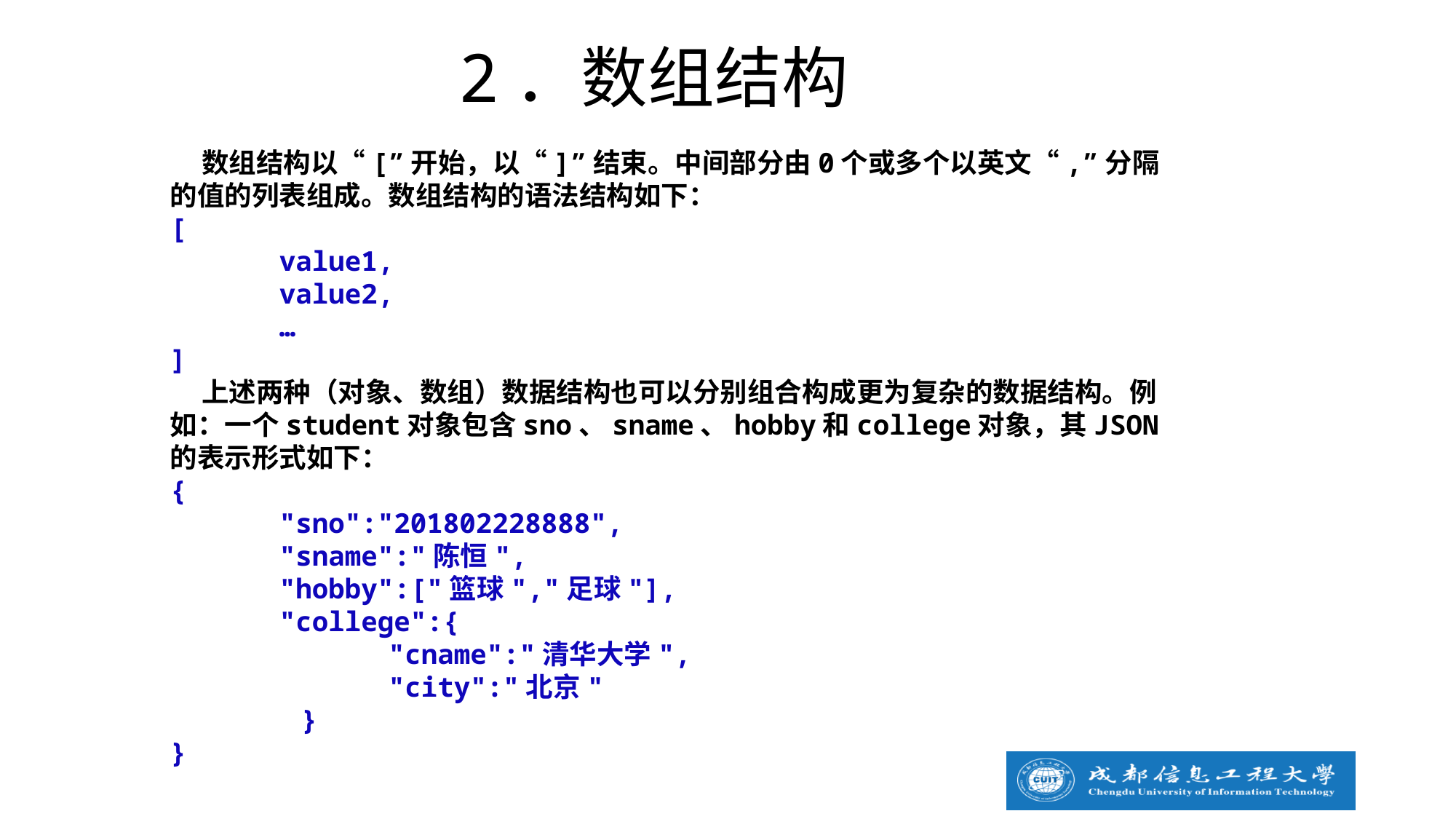

2．数组结构
    数组结构以“[”开始，以“]”结束。中间部分由0个或多个以英文“,”分隔的值的列表组成。数组结构的语法结构如下：
[
	value1,
	value2,
	…
]
    上述两种（对象、数组）数据结构也可以分别组合构成更为复杂的数据结构。例如：一个student对象包含sno、sname、hobby和college对象，其JSON的表示形式如下：
{
	"sno":"201802228888",
	"sname":"陈恒",
	"hobby":["篮球","足球"],
	"college":{
		"cname":"清华大学",
		"city":"北京"
        }
}